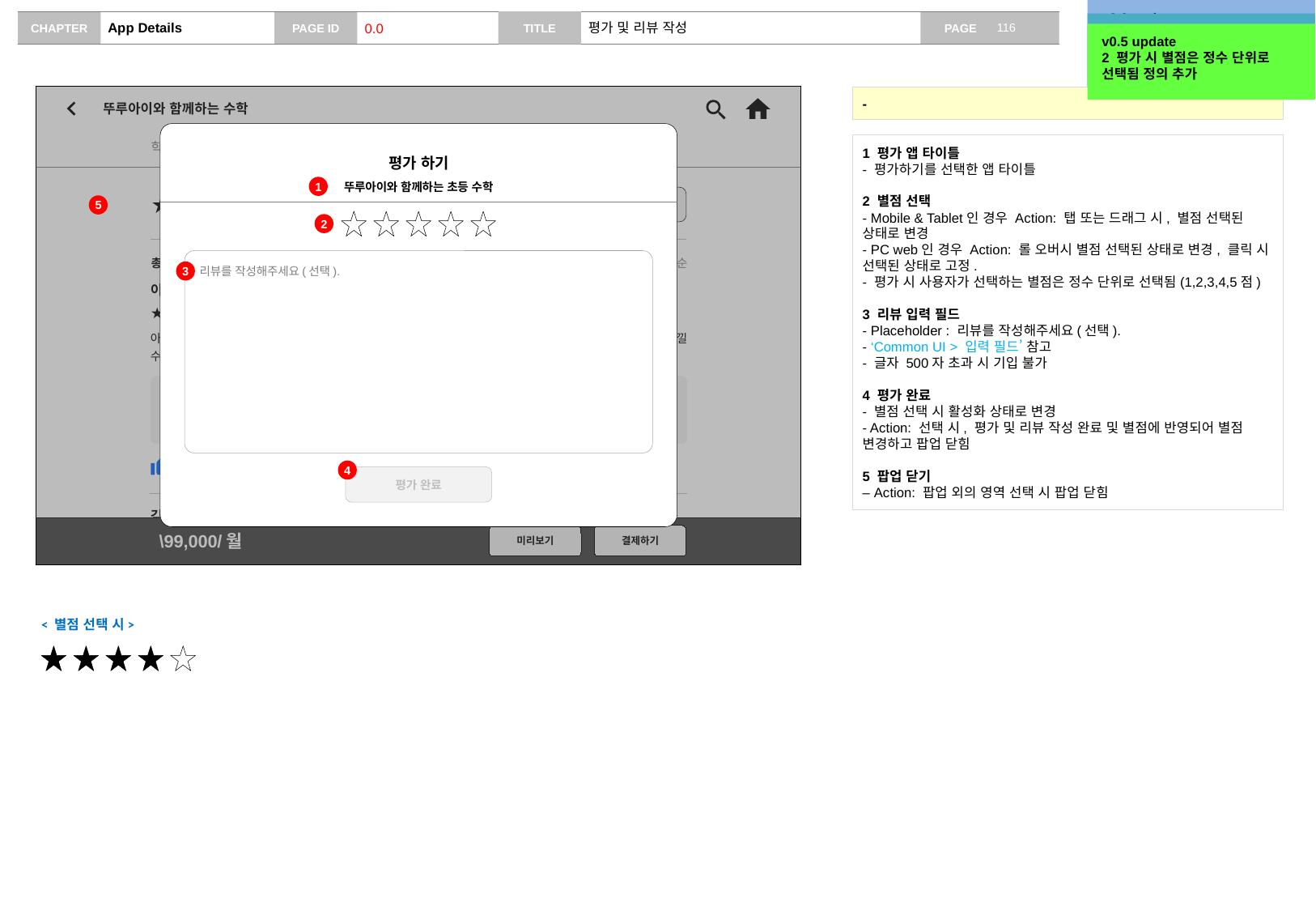

v0.2 update
별점 안내 문구 삭제
# App Details
0.0
평가 및 리뷰 작성
v0.3 update
입력 필드 최대 기입 가능 글자 수 추가
v0.5 update
2 평가 시 별점은 정수 단위로 선택됨 정의 추가

뚜루아이와 함께하는 수학

학습 소개      리뷰      상세 정보     관련 학습

평가하기
★★★★★ 4.9
총 95개의 리뷰
리뷰가 도움이 되는 순   |   최신순
이크림
★★★★★
2020. 11. 20
아이가 생각보다 많이 좋아라해서 만족하고 학습 시키고 있습니다. 컨텐츠도 많아서 컨텐츠 일일히 살 돈도 아낄 수 있어서 좋구요! 평소에 공부라곤 정말 싫어하던 아이가 잘 따라하네요. 좋습니다!

아이스크림에듀
2020. 11. 30
어머님 좋은 리뷰 남겨주셔서 감사합니다. 앞으로도 아이스크림에듀 열심히 하겠습니다!

이 리뷰가 도움이 됨
김철수

미리보기
결제하기
\99,000/월
★★★★☆
2020. 11. 05
-

평가 하기
뚜루아이와 함께하는 초등 수학

리뷰를 작성해주세요(선택).
평가 완료
1 평가 앱 타이틀
- 평가하기를 선택한 앱 타이틀

2 별점 선택
- Mobile & Tablet인 경우 Action: 탭 또는 드래그 시, 별점 선택된 상태로 변경
- PC web인 경우 Action: 롤 오버시 별점 선택된 상태로 변경, 클릭 시 선택된 상태로 고정.
- 평가 시 사용자가 선택하는 별점은 정수 단위로 선택됨(1,2,3,4,5점)

3 리뷰 입력 필드
- Placeholder : 리뷰를 작성해주세요(선택).
- ‘Common UI > 입력 필드’ 참고
- 글자 500자 초과 시 기입 불가

4 평가 완료
- 별점 선택 시 활성화 상태로 변경
- Action: 선택 시, 평가 및 리뷰 작성 완료 및 별점에 반영되어 별점 변경하고 팝업 닫힘

5 팝업 닫기
– Action: 팝업 외의 영역 선택 시 팝업 닫힘
1
5
2
3
4
< 별점 선택 시>